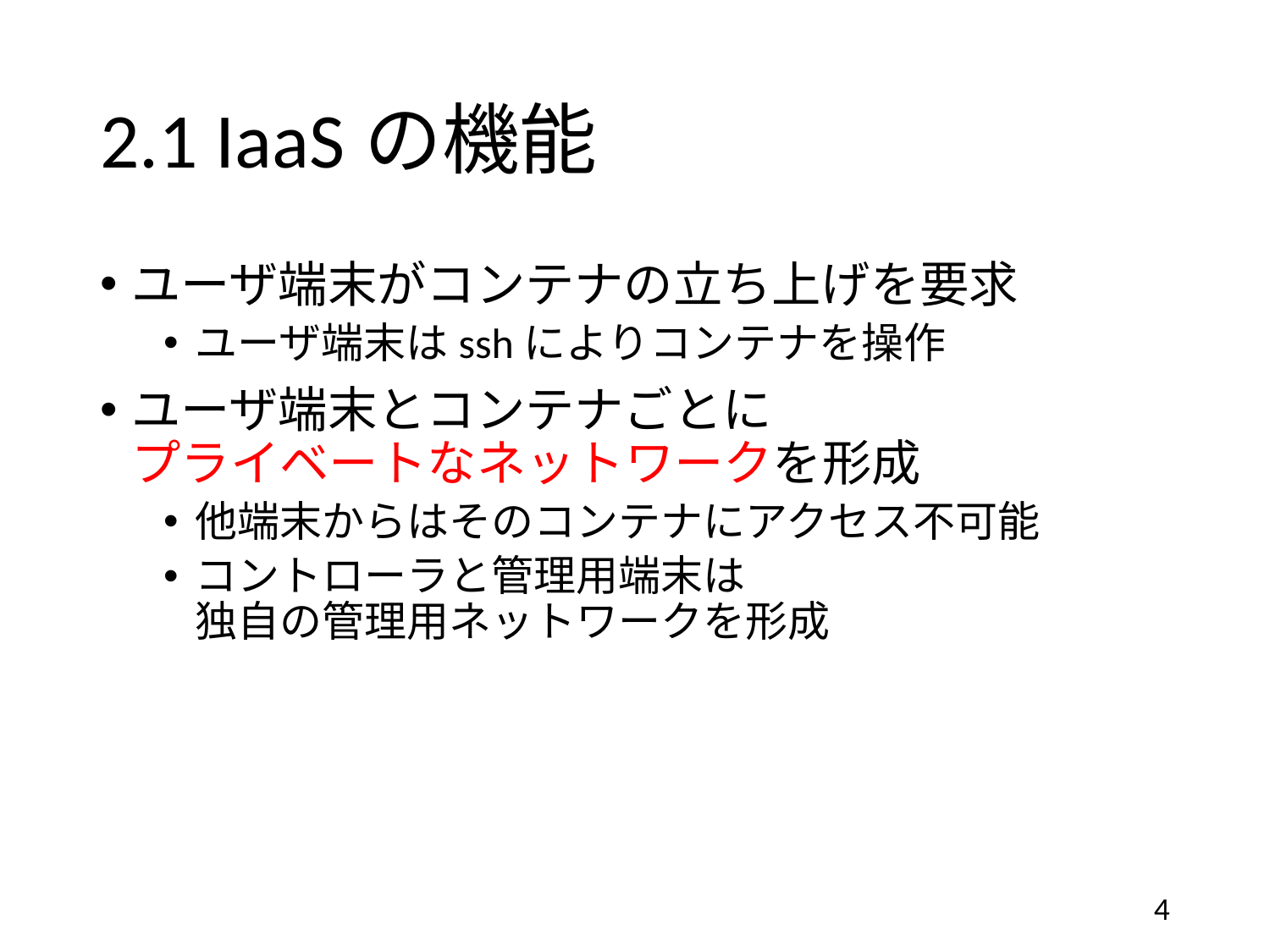

# 2.1 IaaSの機能
ユーザ端末がコンテナの立ち上げを要求
ユーザ端末はsshによりコンテナを操作
ユーザ端末とコンテナごとに
プライベートなネットワークを形成
他端末からはそのコンテナにアクセス不可能
コントローラと管理用端末は
独自の管理用ネットワークを形成

4